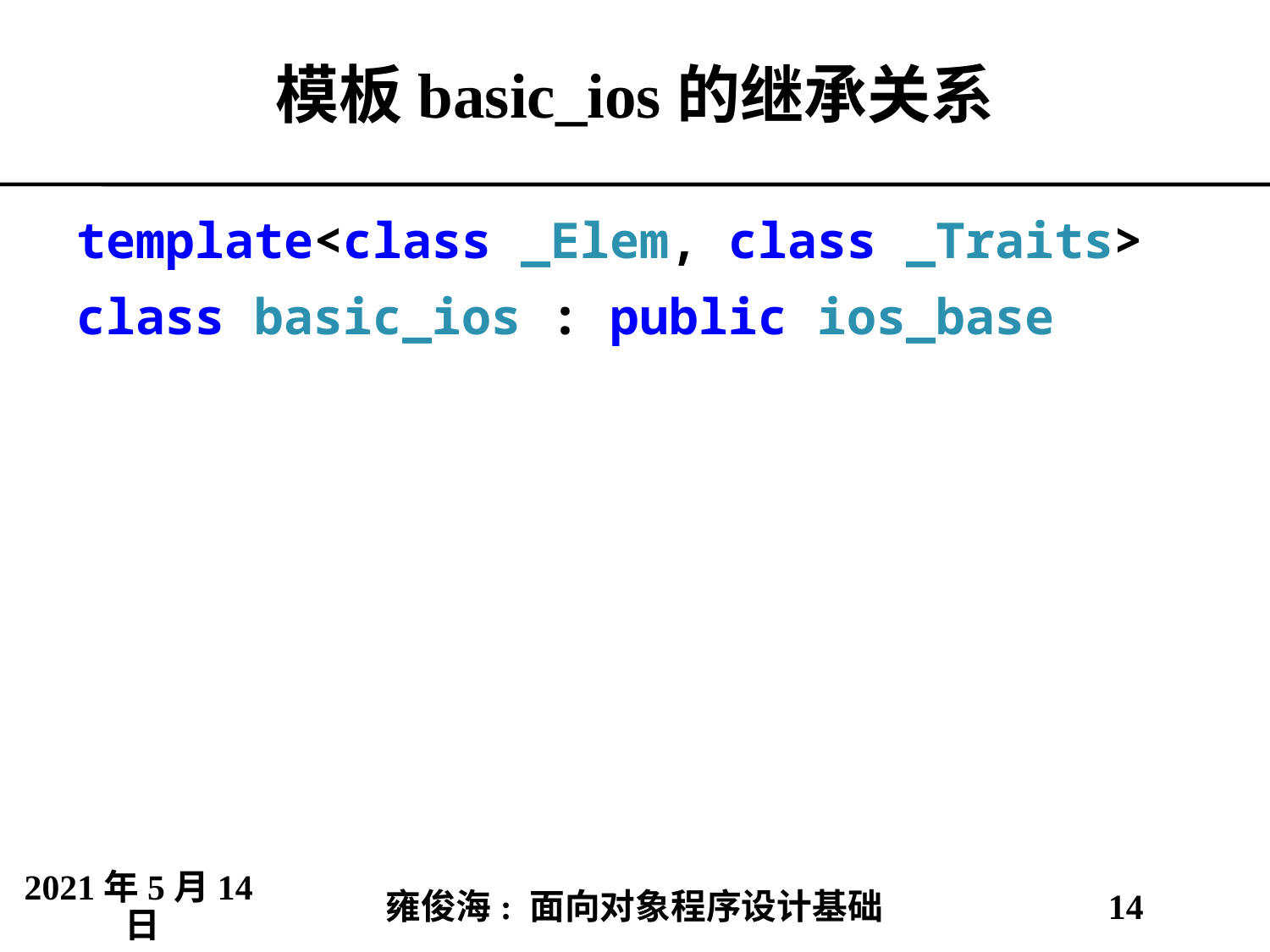

# 模板basic_ios的继承关系

template<class _Elem, class _Traits>
class basic_ios : public ios_base
2021年5月14日
雍俊海: 面向对象程序设计基础
14